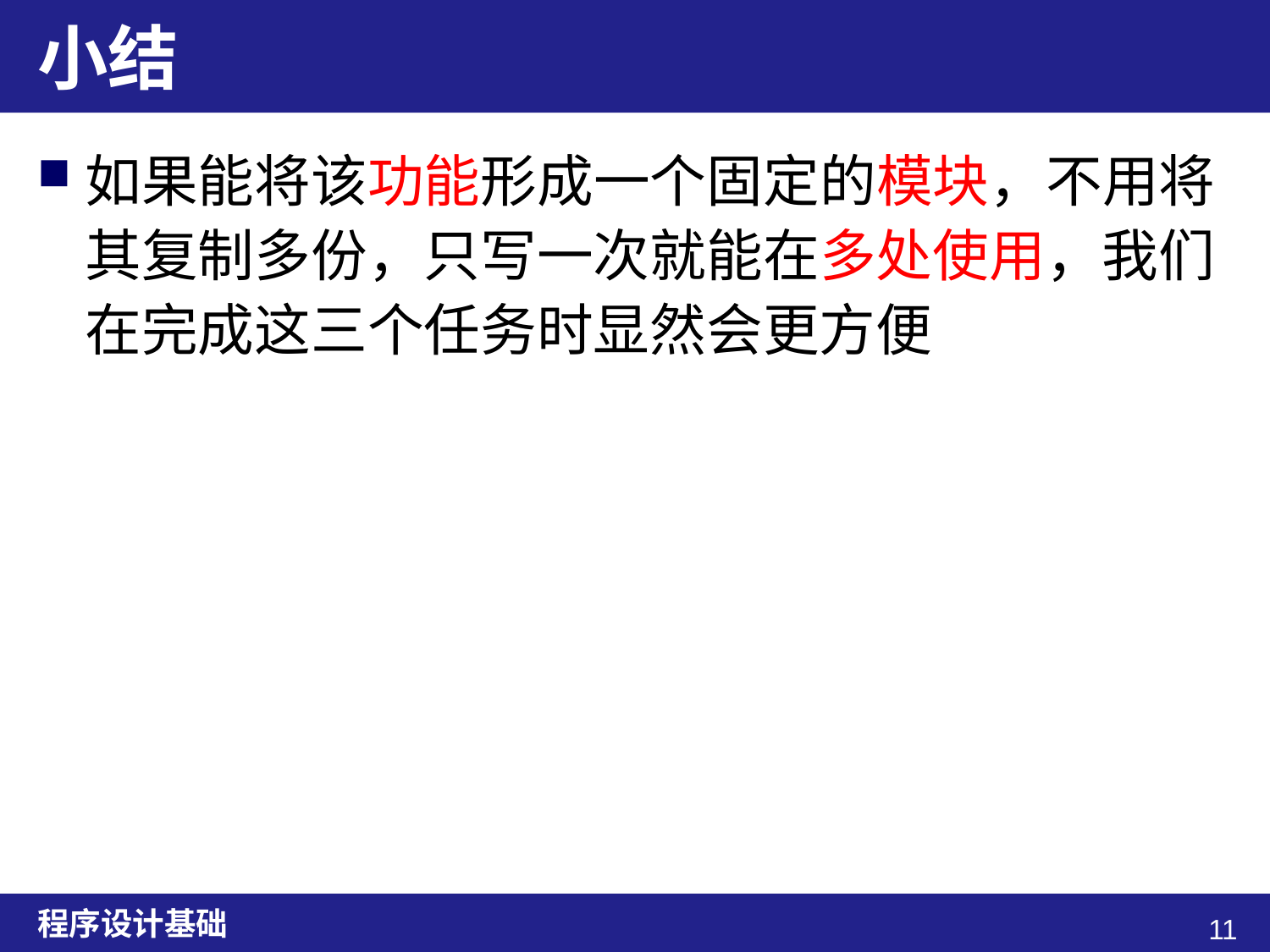

# 小结
如果能将该功能形成一个固定的模块，不用将其复制多份，只写一次就能在多处使用，我们在完成这三个任务时显然会更方便